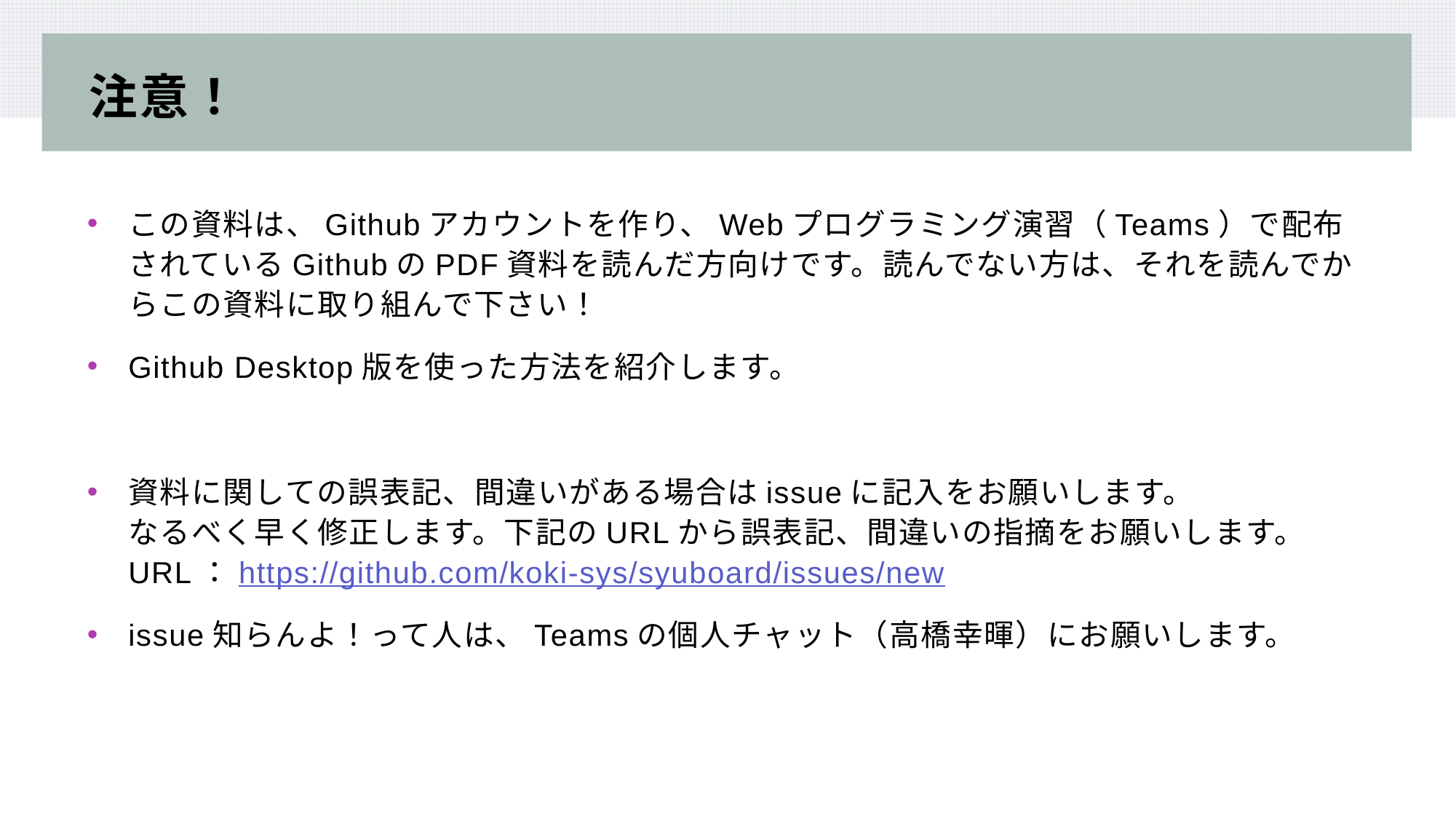

# 注意！
この資料は、Githubアカウントを作り、Webプログラミング演習（Teams）で配布されているGithubのPDF資料を読んだ方向けです。読んでない方は、それを読んでからこの資料に取り組んで下さい！
Github Desktop版を使った方法を紹介します。

資料に関しての誤表記、間違いがある場合はissueに記入をお願いします。
なるべく早く修正します。下記のURLから誤表記、間違いの指摘をお願いします。
URL：https://github.com/koki-sys/syuboard/issues/new
issue知らんよ！って人は、Teamsの個人チャット（高橋幸暉）にお願いします。